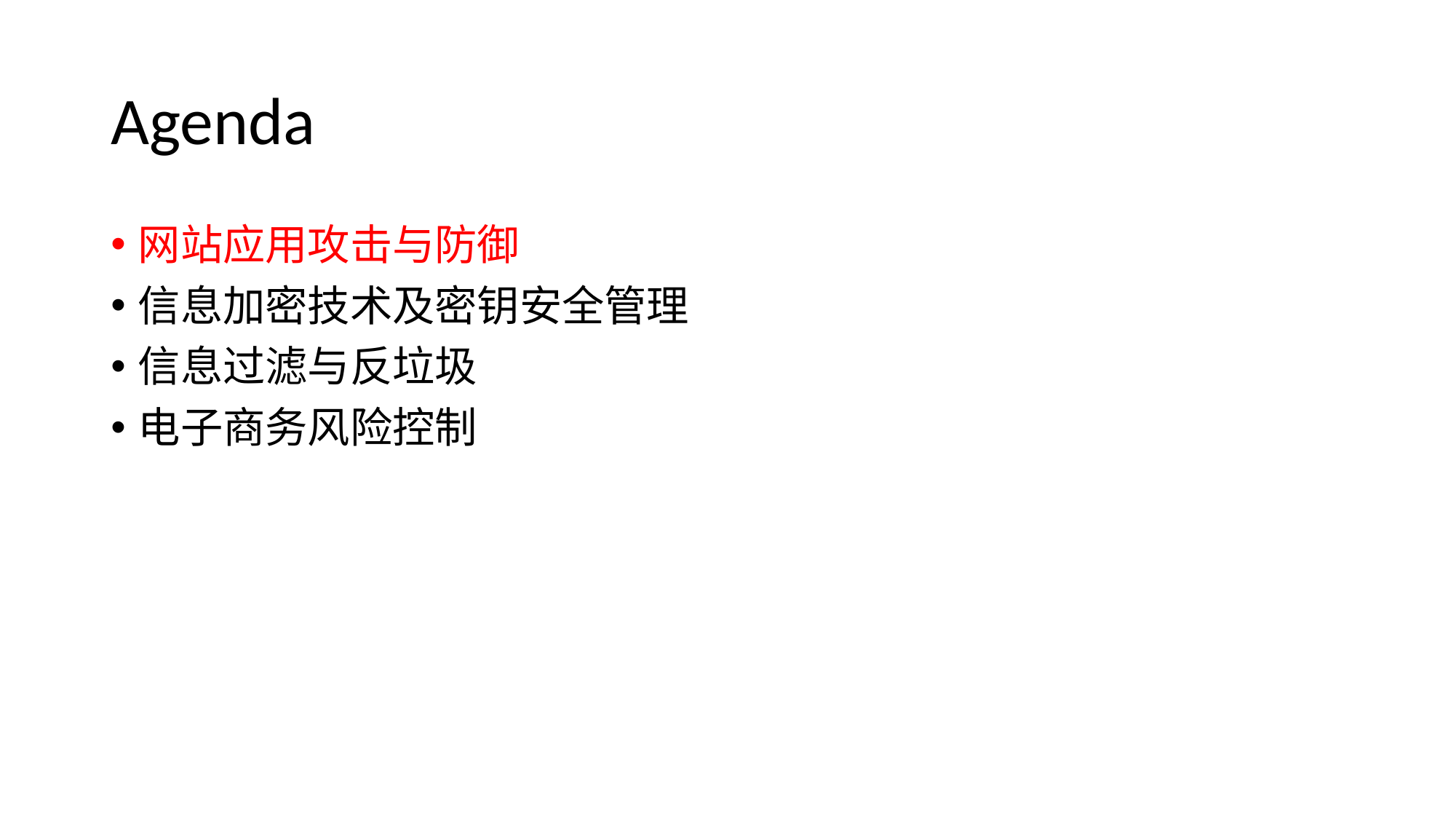

# Agenda
网站应用攻击与防御
信息加密技术及密钥安全管理
信息过滤与反垃圾
电子商务风险控制